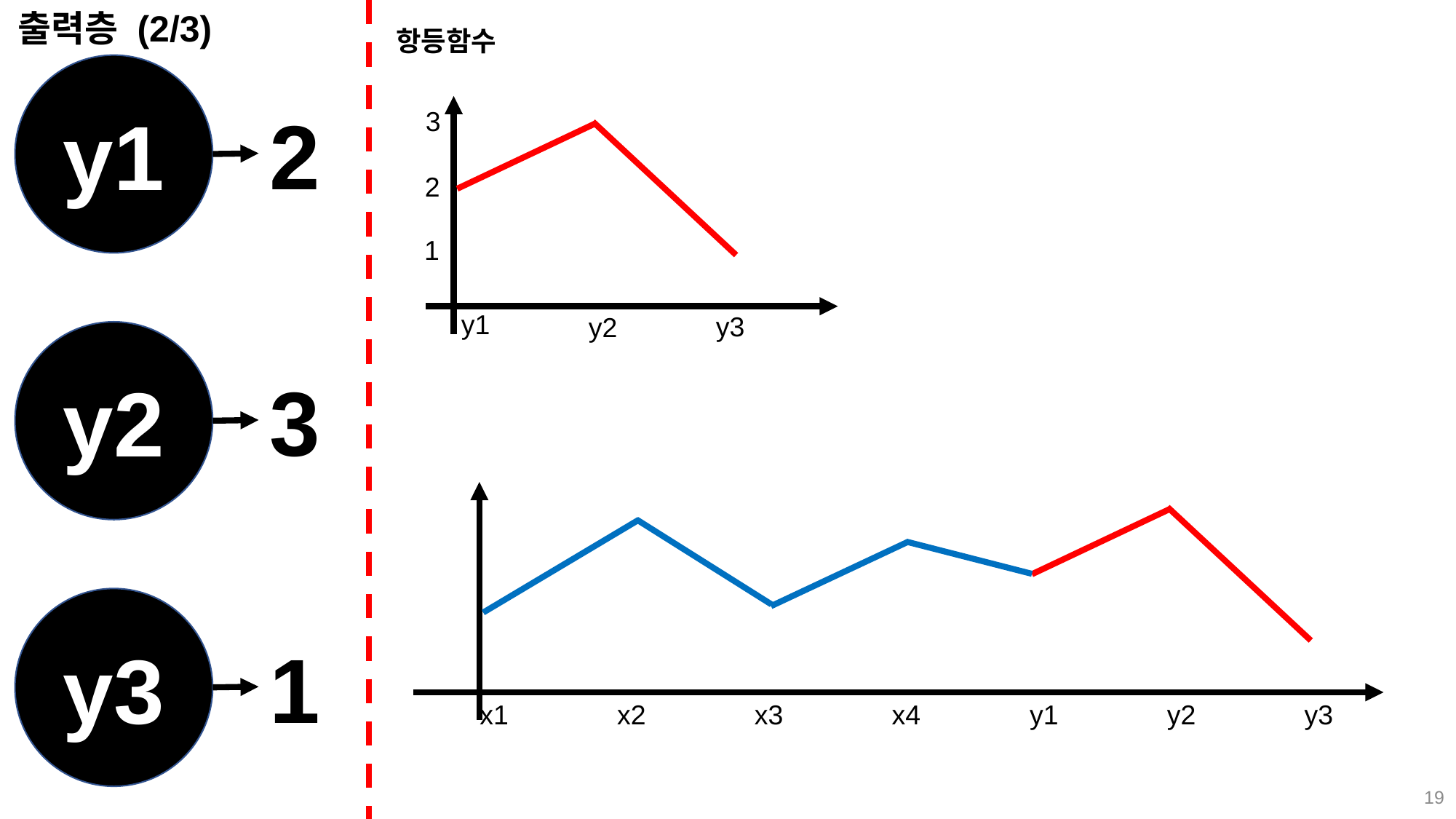

출력층 (2/3)
항등함수
y1
2
3
2
1
y1
y3
y2
y2
3
y3
1
x1
x2
x3
x4
y1
y2
y3
19